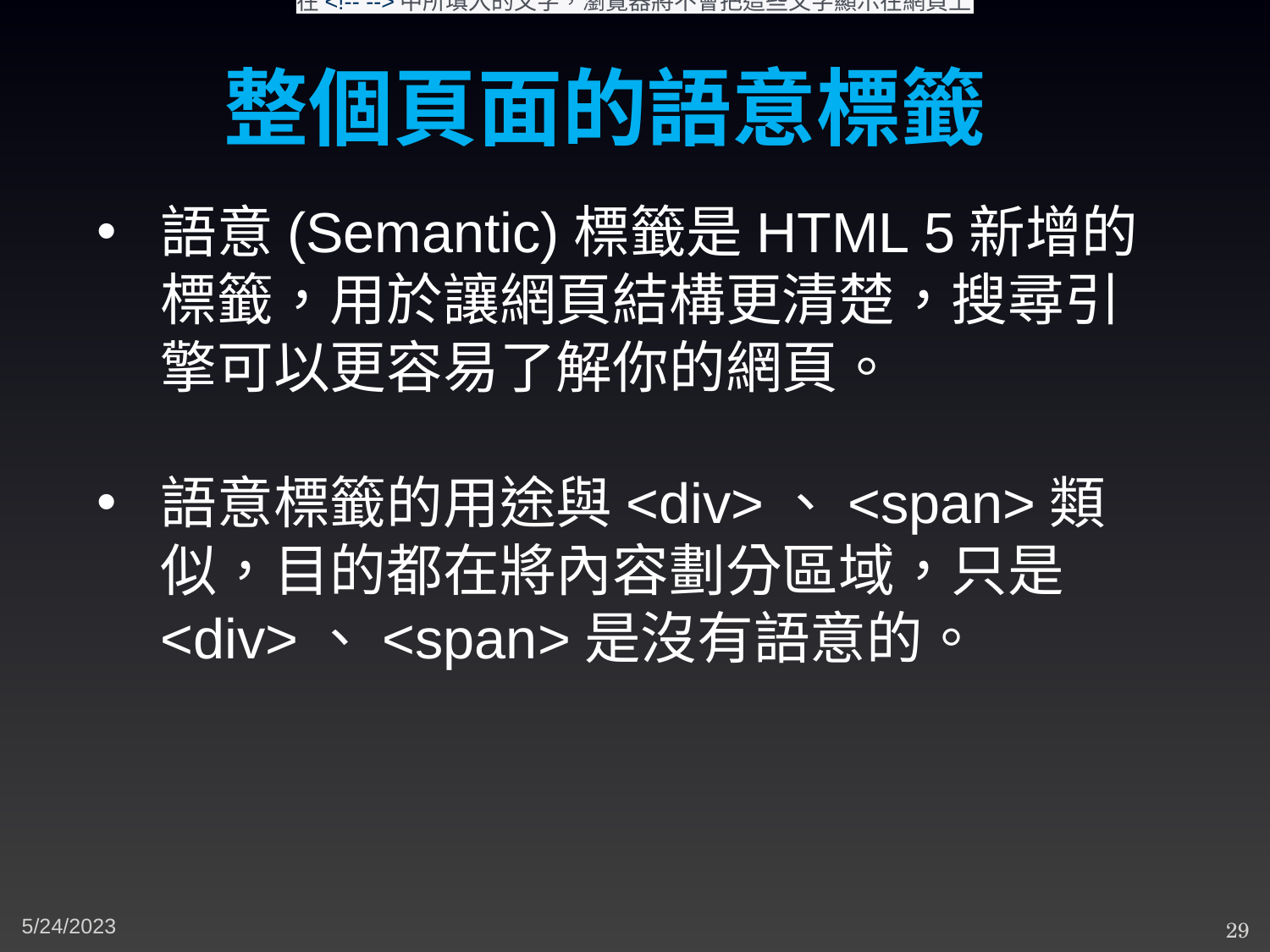

在<!-- -->中所填入的文字，瀏覽器將不會把這些文字顯示在網頁上
整個頁面的語意標籤
語意(Semantic)標籤是HTML 5新增的標籤，用於讓網頁結構更清楚，搜尋引擎可以更容易了解你的網頁。

語意標籤的用途與<div>、<span>類似，目的都在將內容劃分區域，只是<div>、<span>是沒有語意的。
5/24/2023
29